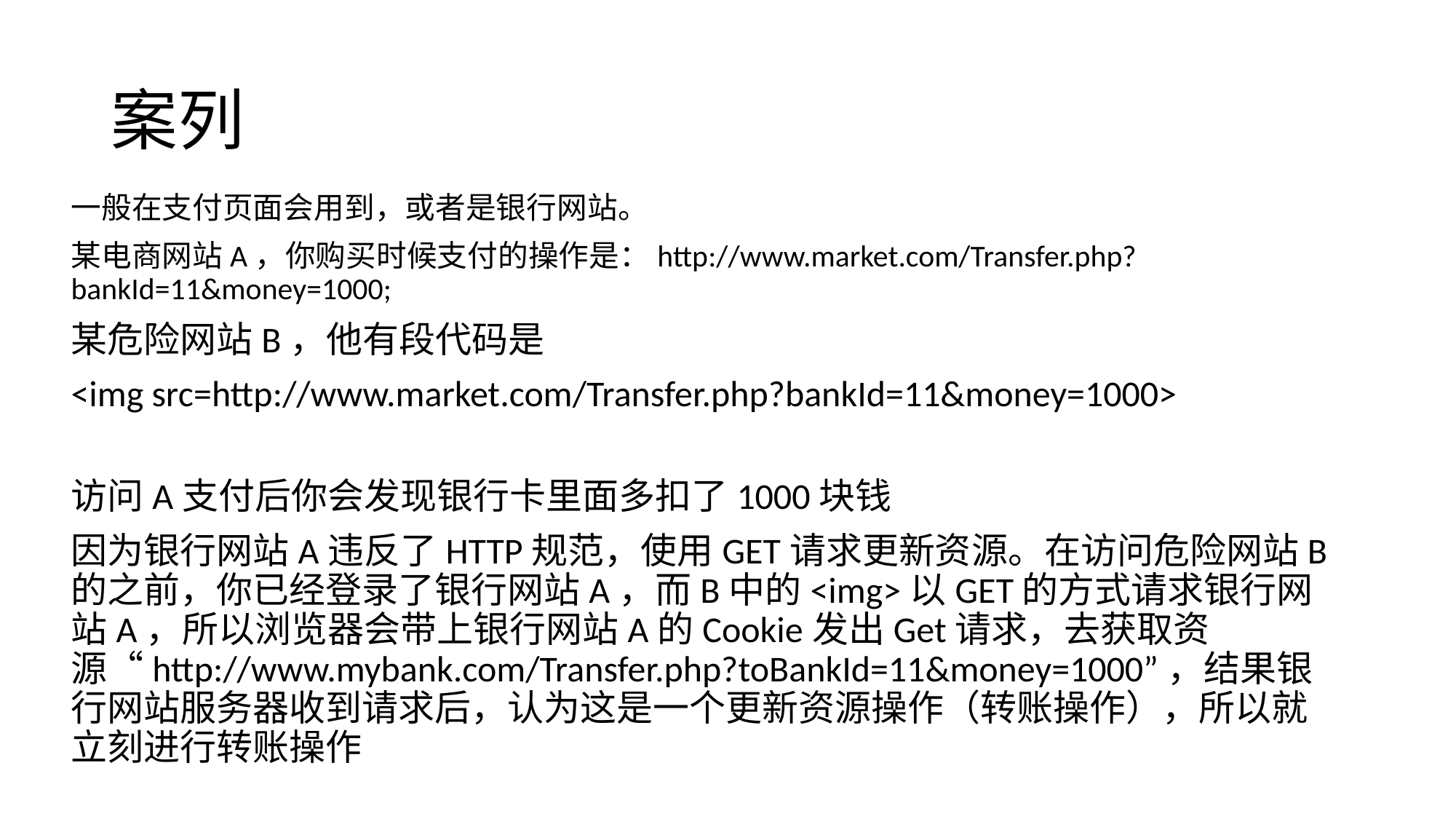

# 案列
一般在支付页面会用到，或者是银行网站。
某电商网站A，你购买时候支付的操作是：http://www.market.com/Transfer.php?bankId=11&money=1000;
某危险网站B，他有段代码是
<img src=http://www.market.com/Transfer.php?bankId=11&money=1000>

访问A支付后你会发现银行卡里面多扣了1000块钱
因为银行网站A违反了HTTP规范，使用GET请求更新资源。在访问危险网站B的之前，你已经登录了银行网站A，而B中的<img>以GET的方式请求银行网站A，所以浏览器会带上银行网站A的Cookie发出Get请求，去获取资源“http://www.mybank.com/Transfer.php?toBankId=11&money=1000”，结果银行网站服务器收到请求后，认为这是一个更新资源操作（转账操作），所以就立刻进行转账操作